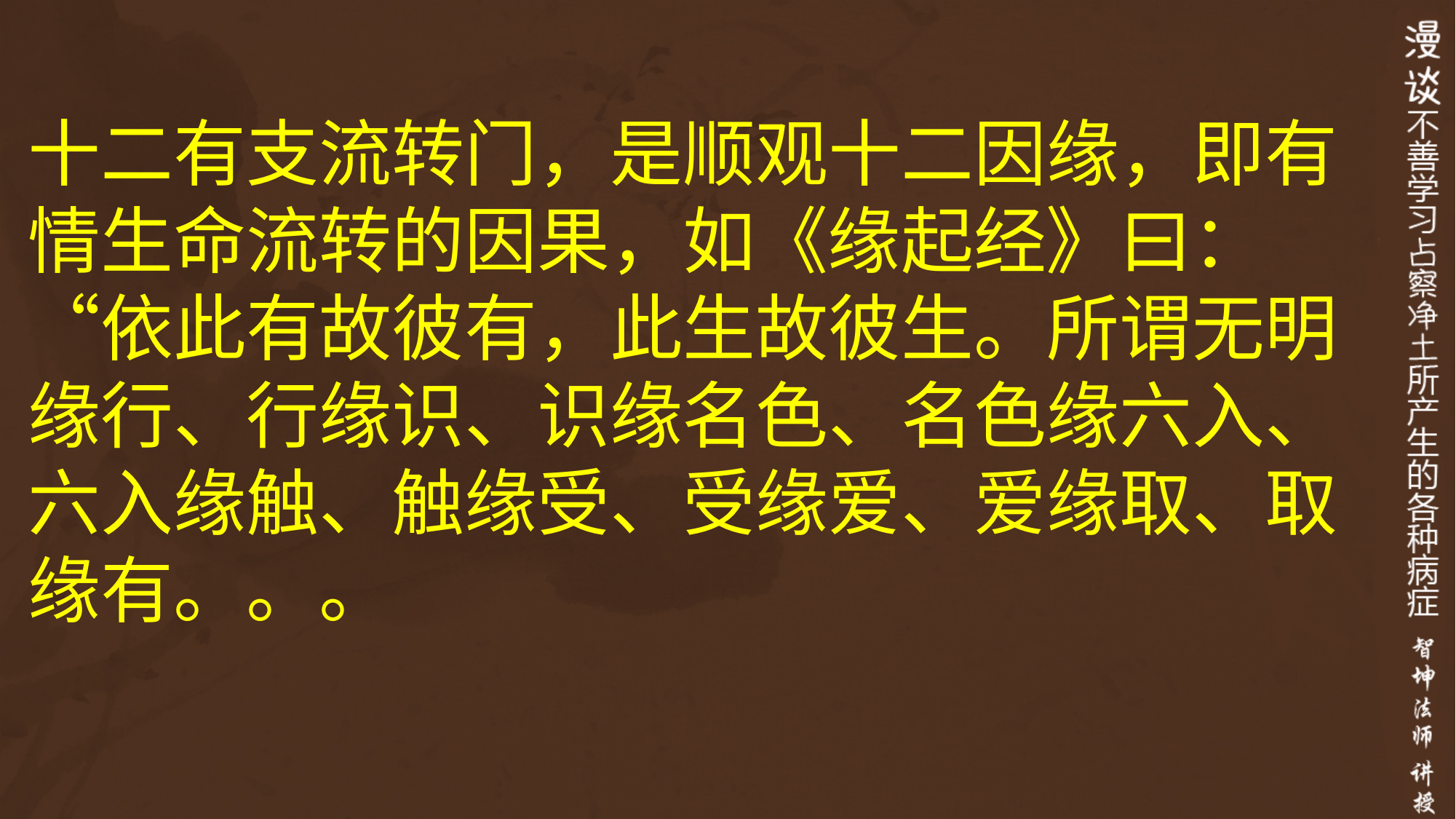

十二有支流转门，是顺观十二因缘，即有情生命流转的因果，如《缘起经》曰：“依此有故彼有，此生故彼生。所谓无明缘行、行缘识、识缘名色、名色缘六入、六入缘触、触缘受、受缘爱、爱缘取、取缘有。。。